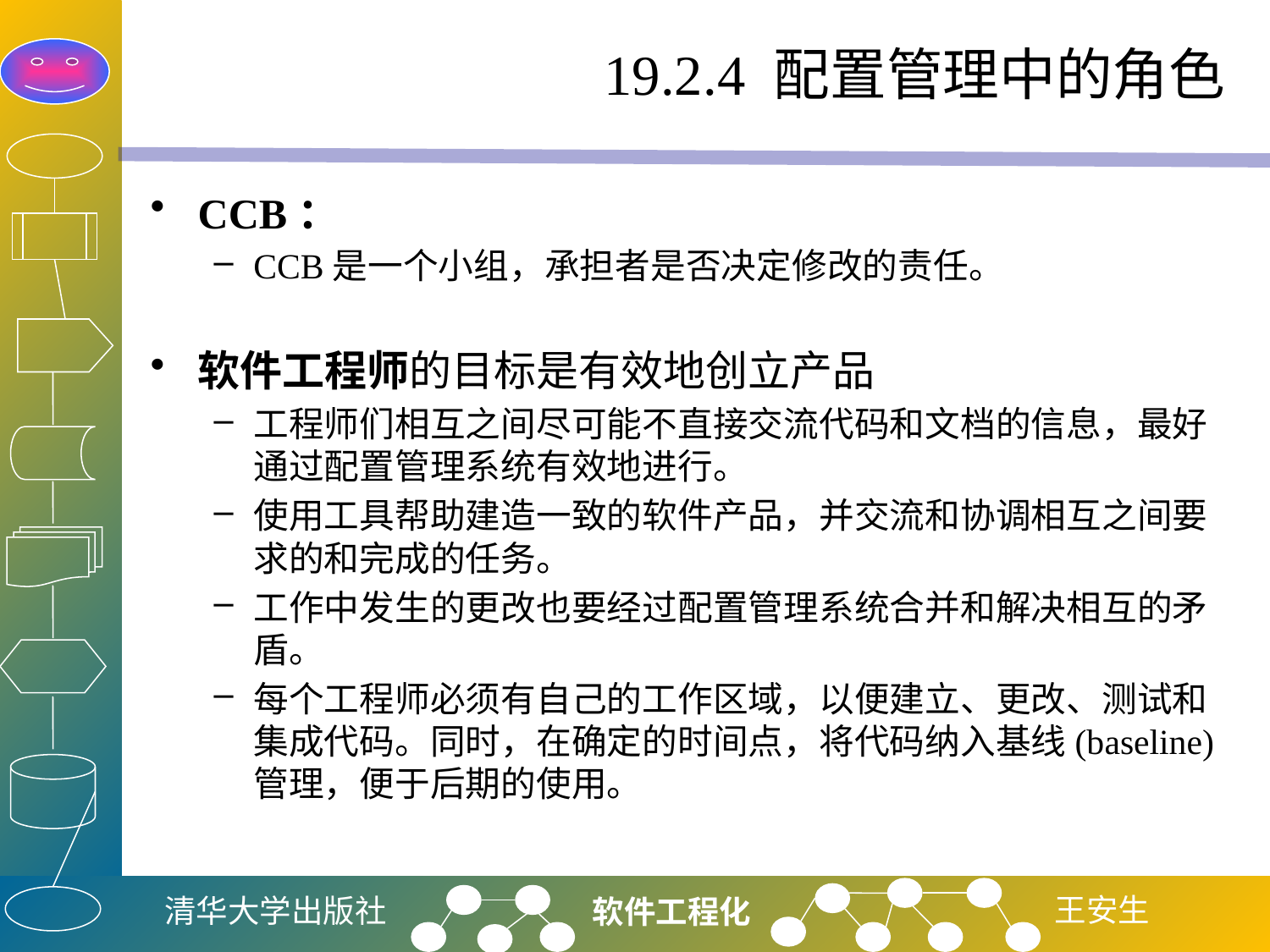

# 19.2.4 配置管理中的角色
CCB：
CCB是一个小组，承担者是否决定修改的责任。

软件工程师的目标是有效地创立产品
工程师们相互之间尽可能不直接交流代码和文档的信息，最好通过配置管理系统有效地进行。
使用工具帮助建造一致的软件产品，并交流和协调相互之间要求的和完成的任务。
工作中发生的更改也要经过配置管理系统合并和解决相互的矛盾。
每个工程师必须有自己的工作区域，以便建立、更改、测试和集成代码。同时，在确定的时间点，将代码纳入基线(baseline)管理，便于后期的使用。